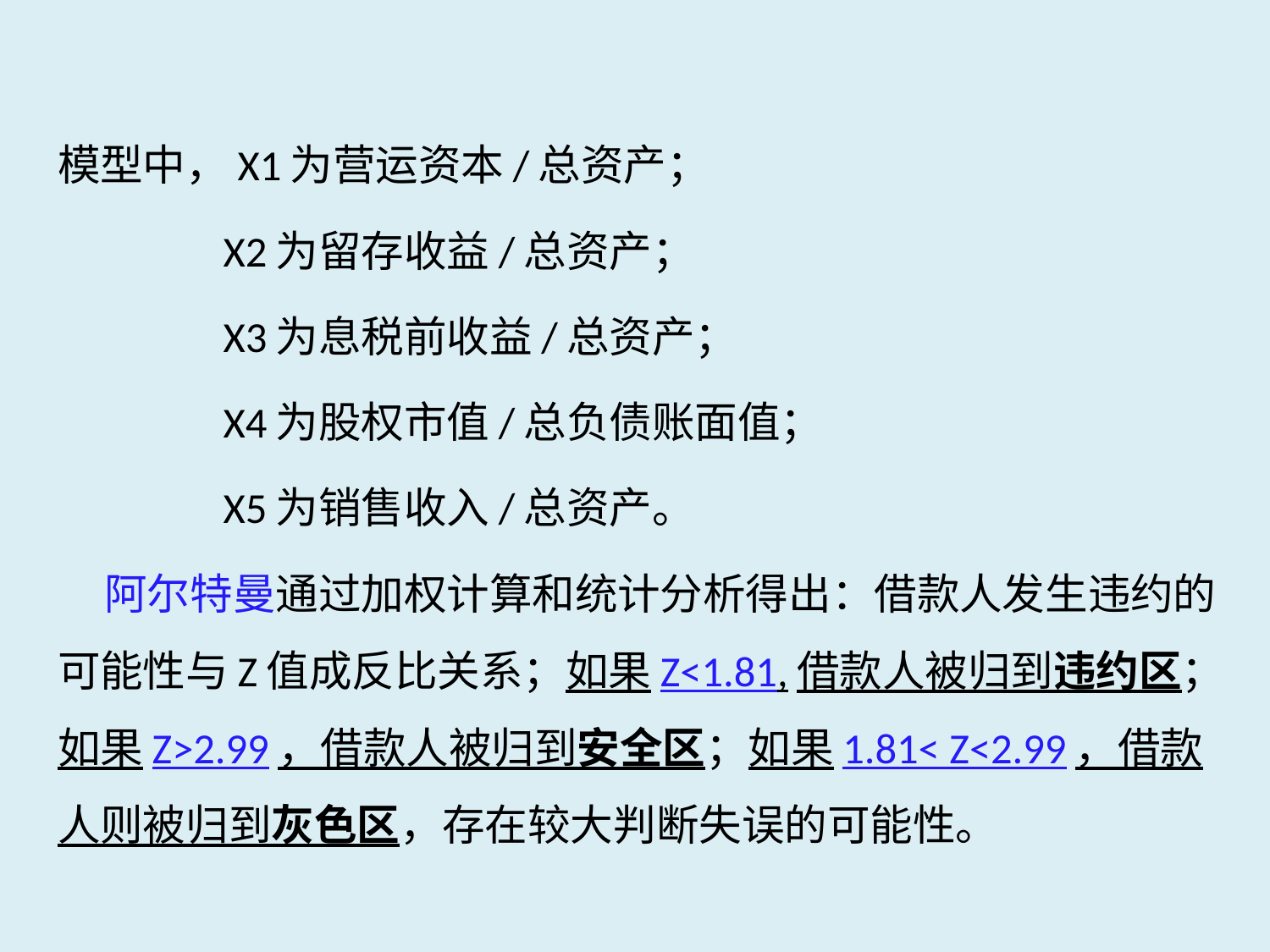

模型中，X1为营运资本/总资产；
                 X2为留存收益/总资产；
                 X3为息税前收益/总资产；
                 X4为股权市值/总负债账面值；
                 X5为销售收入/总资产。
    阿尔特曼通过加权计算和统计分析得出：借款人发生违约的可能性与Z值成反比关系；如果Z<1.81,借款人被归到违约区；如果Z>2.99，借款人被归到安全区；如果1.81< Z<2.99，借款人则被归到灰色区，存在较大判断失误的可能性。